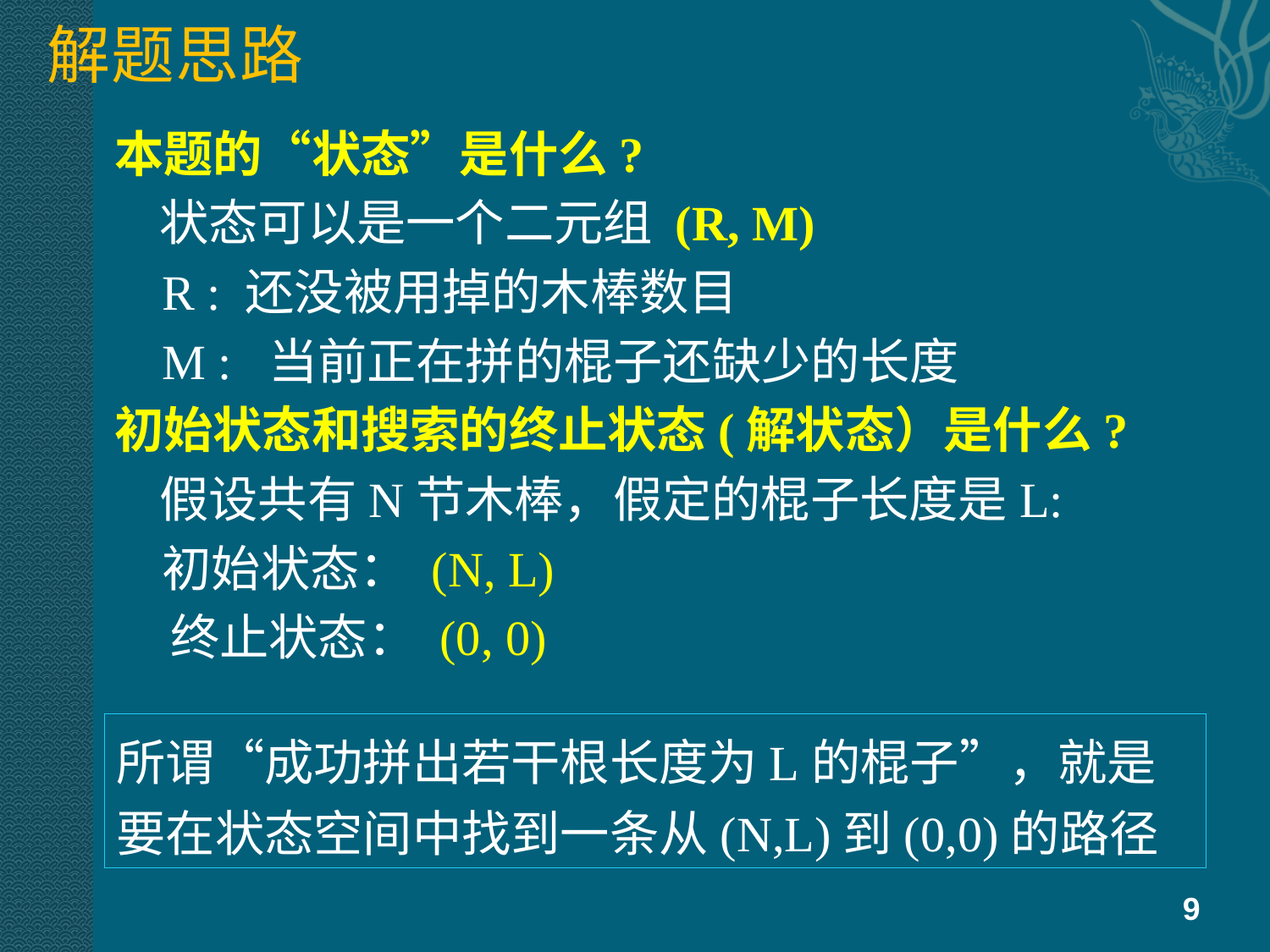

# 解题思路
本题的“状态”是什么?
   状态可以是一个二元组 (R, M)
	R : 还没被用掉的木棒数目
	M :  当前正在拼的棍子还缺少的长度
初始状态和搜索的终止状态(解状态）是什么?
   假设共有N节木棒，假定的棍子长度是L:
	初始状态： (N, L)
    终止状态： (0, 0)
所谓“成功拼出若干根长度为L的棍子”，就是要在状态空间中找到一条从(N,L)到(0,0)的路径
9